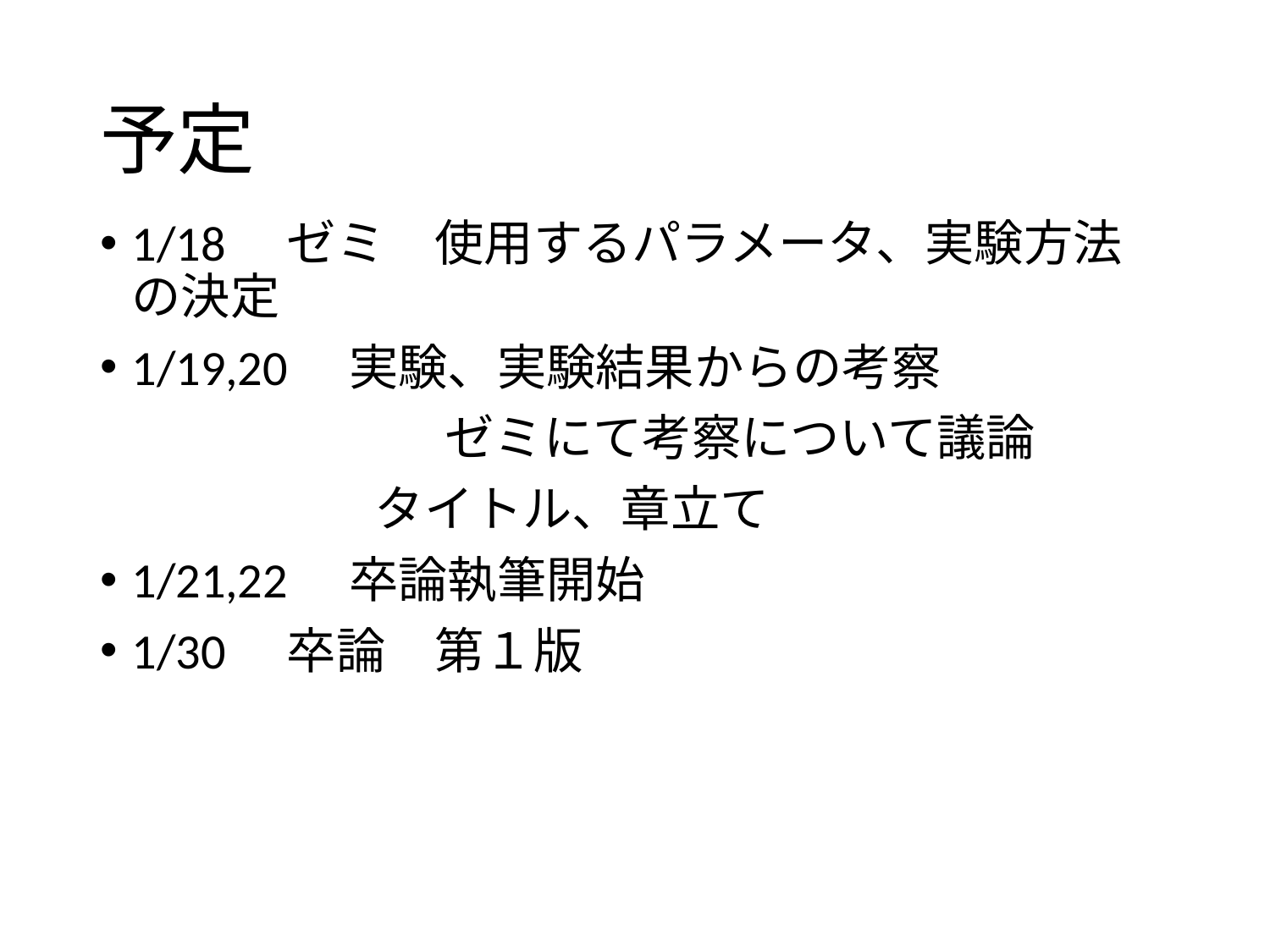

# 予定
1/18　ゼミ　使用するパラメータ、実験方法の決定
1/19,20　実験、実験結果からの考察
　　　　　　　ゼミにて考察について議論
	　　　タイトル、章立て
1/21,22　卒論執筆開始
1/30　卒論　第１版